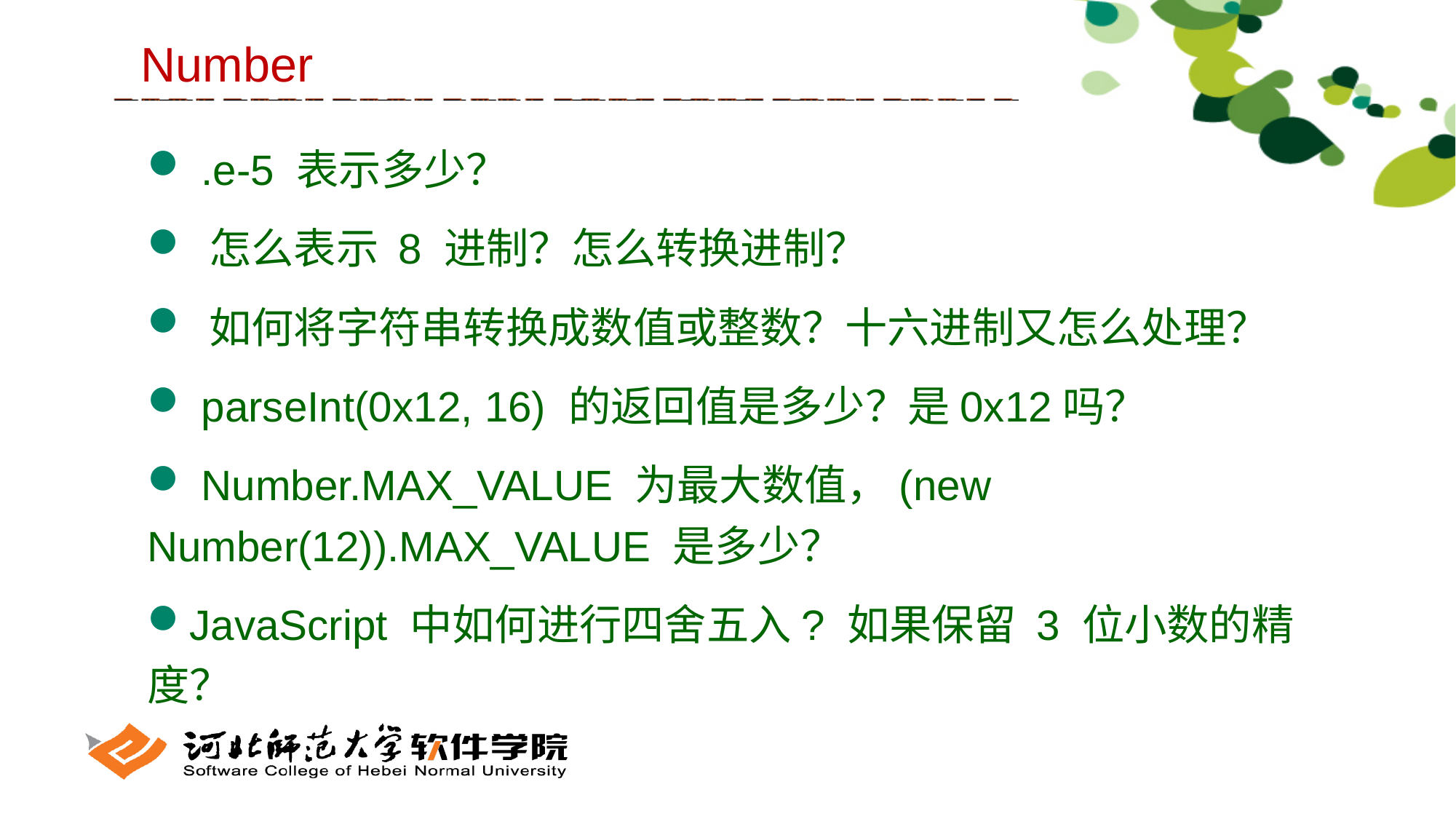

Number
 .e-5 表示多少？
 怎么表示 8 进制？怎么转换进制？
 如何将字符串转换成数值或整数？十六进制又怎么处理？
 parseInt(0x12, 16) 的返回值是多少？是0x12吗？
 Number.MAX_VALUE 为最大数值，(new Number(12)).MAX_VALUE 是多少？
JavaScript 中如何进行四舍五入? 如果保留 3 位小数的精度？